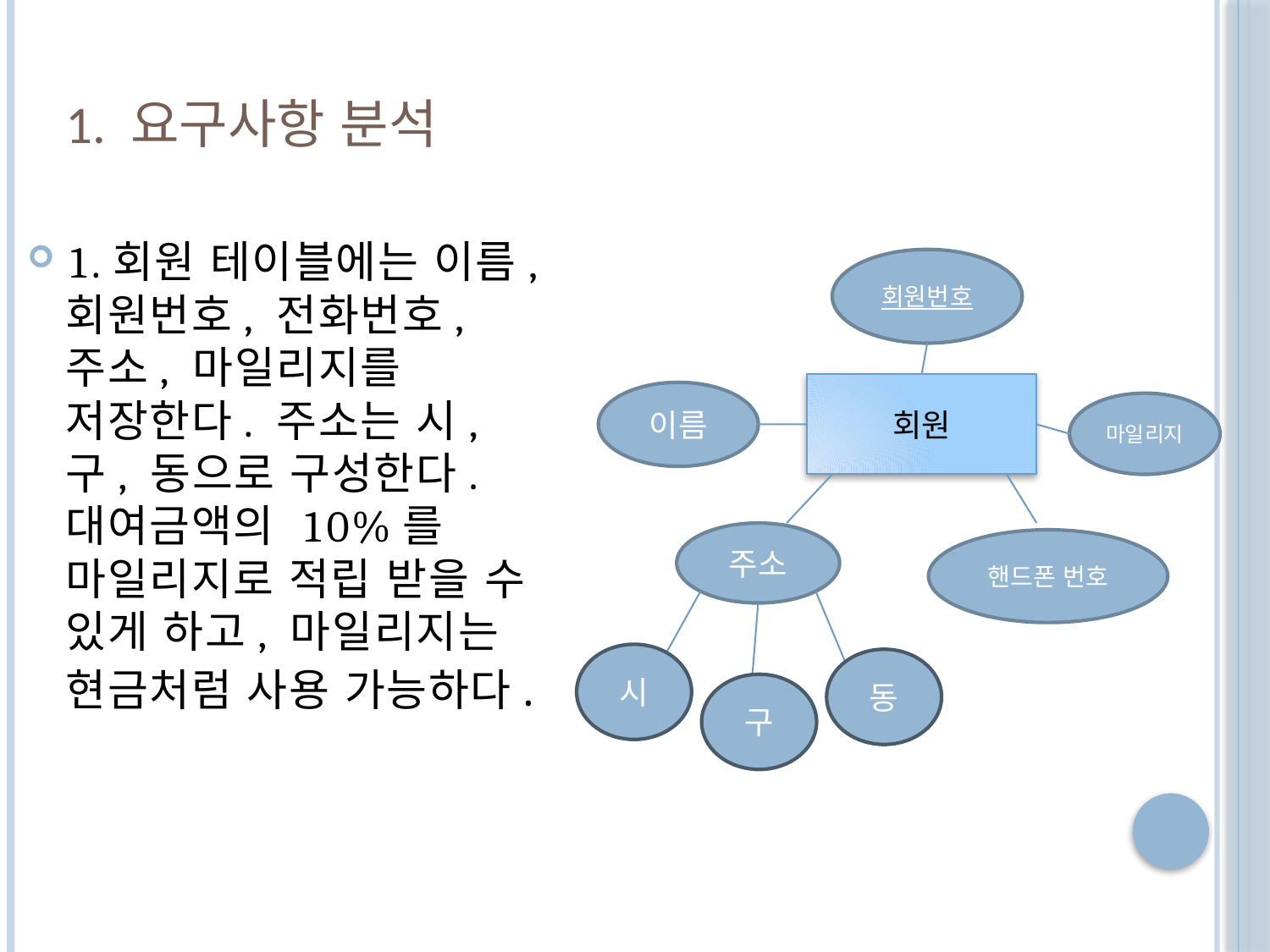

# 1. 요구사항 분석
1.회원 테이블에는 이름, 회원번호, 전화번호, 주소, 마일리지를 저장한다. 주소는 시, 구, 동으로 구성한다. 대여금액의 10%를 마일리지로 적립 받을 수 있게 하고, 마일리지는 현금처럼 사용 가능하다.

회원번호
회원
이름
마일리지
주소
핸드폰 번호
시
동
구